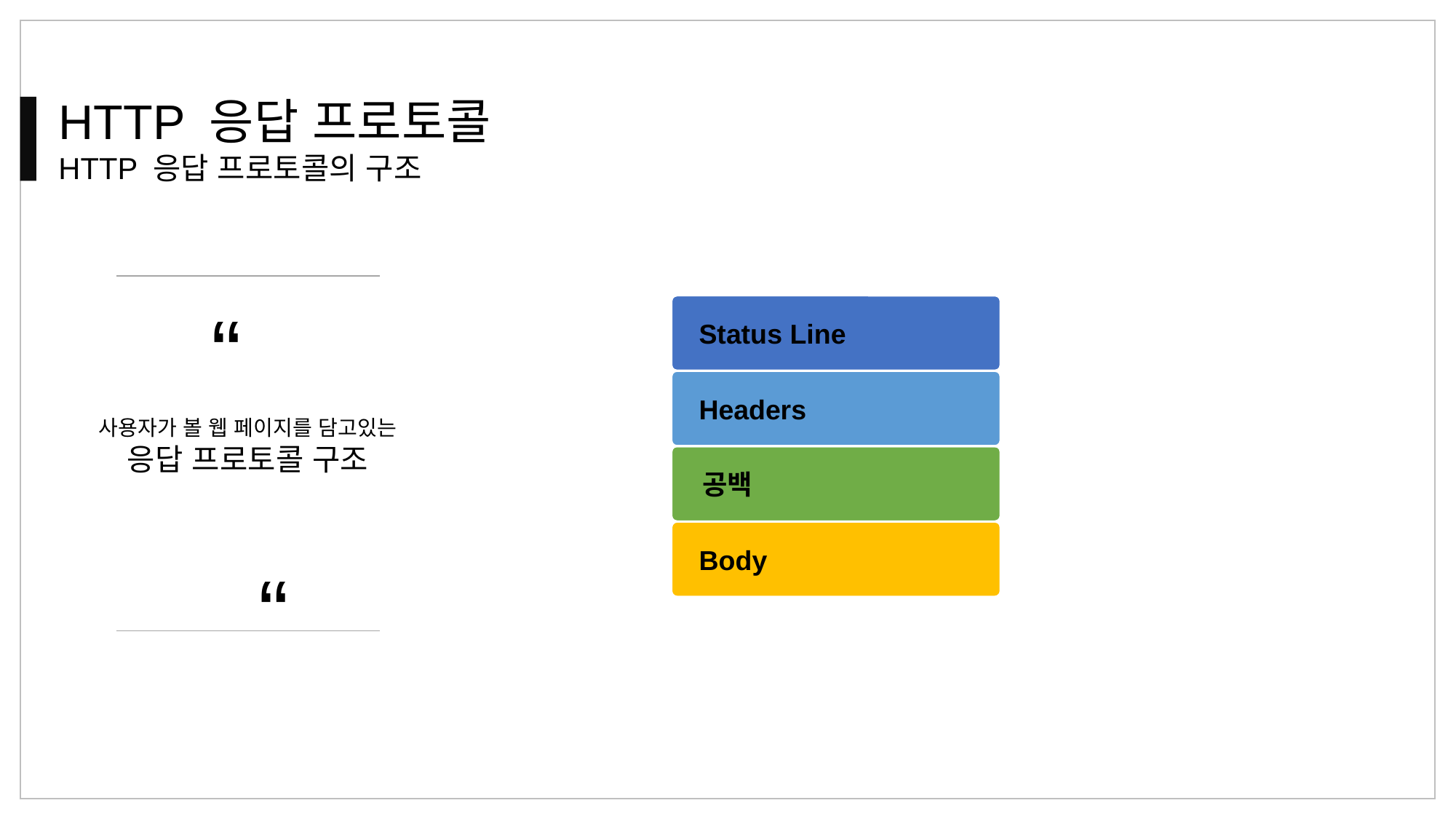

HTTP 응답 프로토콜
HTTP 응답 프로토콜의 구조

“
“
  Status Line
  Headers
  공백
  Body

사용자가 볼 웹 페이지를 담고있는
응답 프로토콜 구조